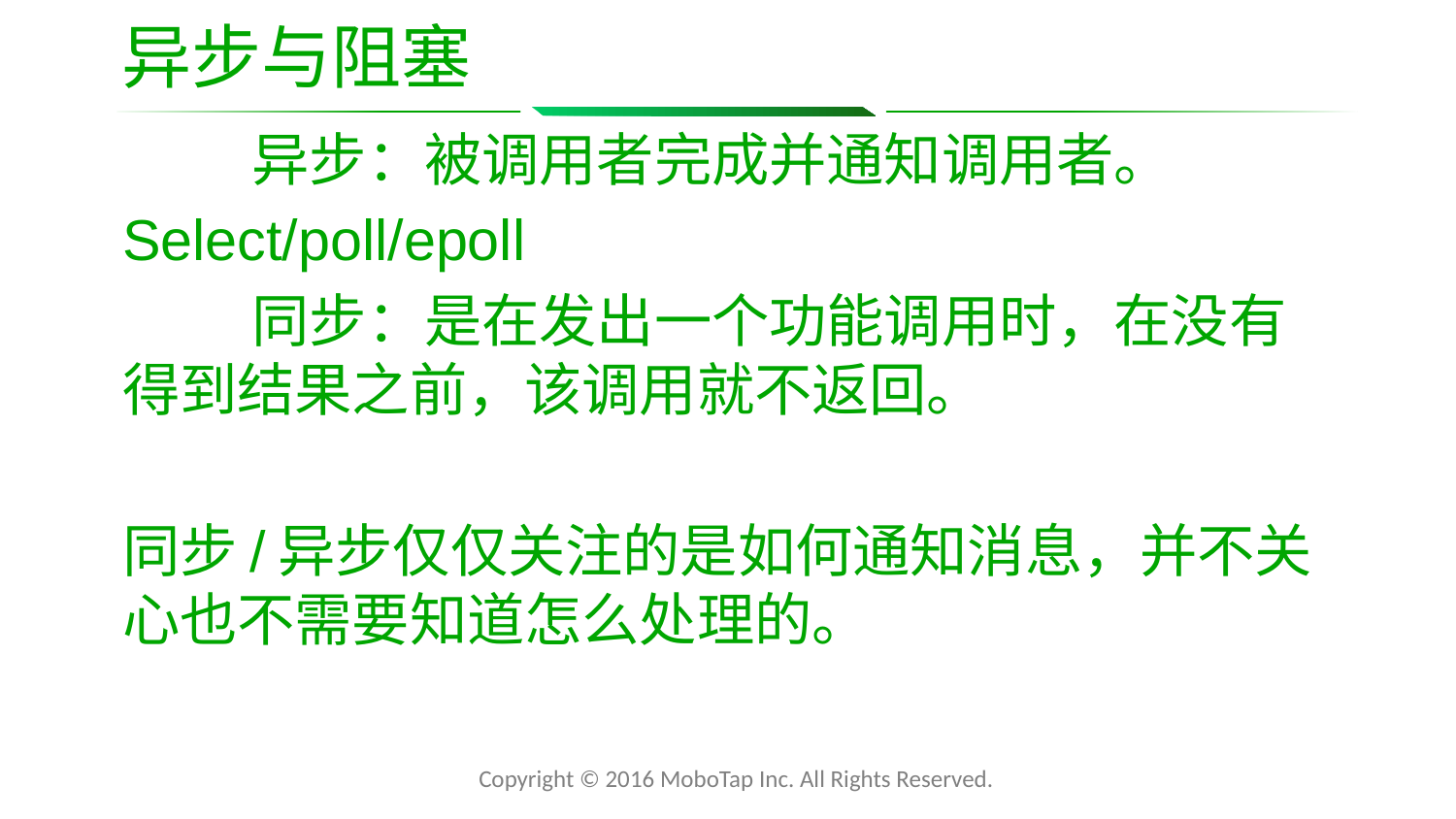

# 异步与阻塞
	异步：被调用者完成并通知调用者。
Select/poll/epoll
	同步：是在发出一个功能调用时，在没有得到结果之前，该调用就不返回。

同步/异步仅仅关注的是如何通知消息，并不关心也不需要知道怎么处理的。

Copyright © 2016 MoboTap Inc. All Rights Reserved.